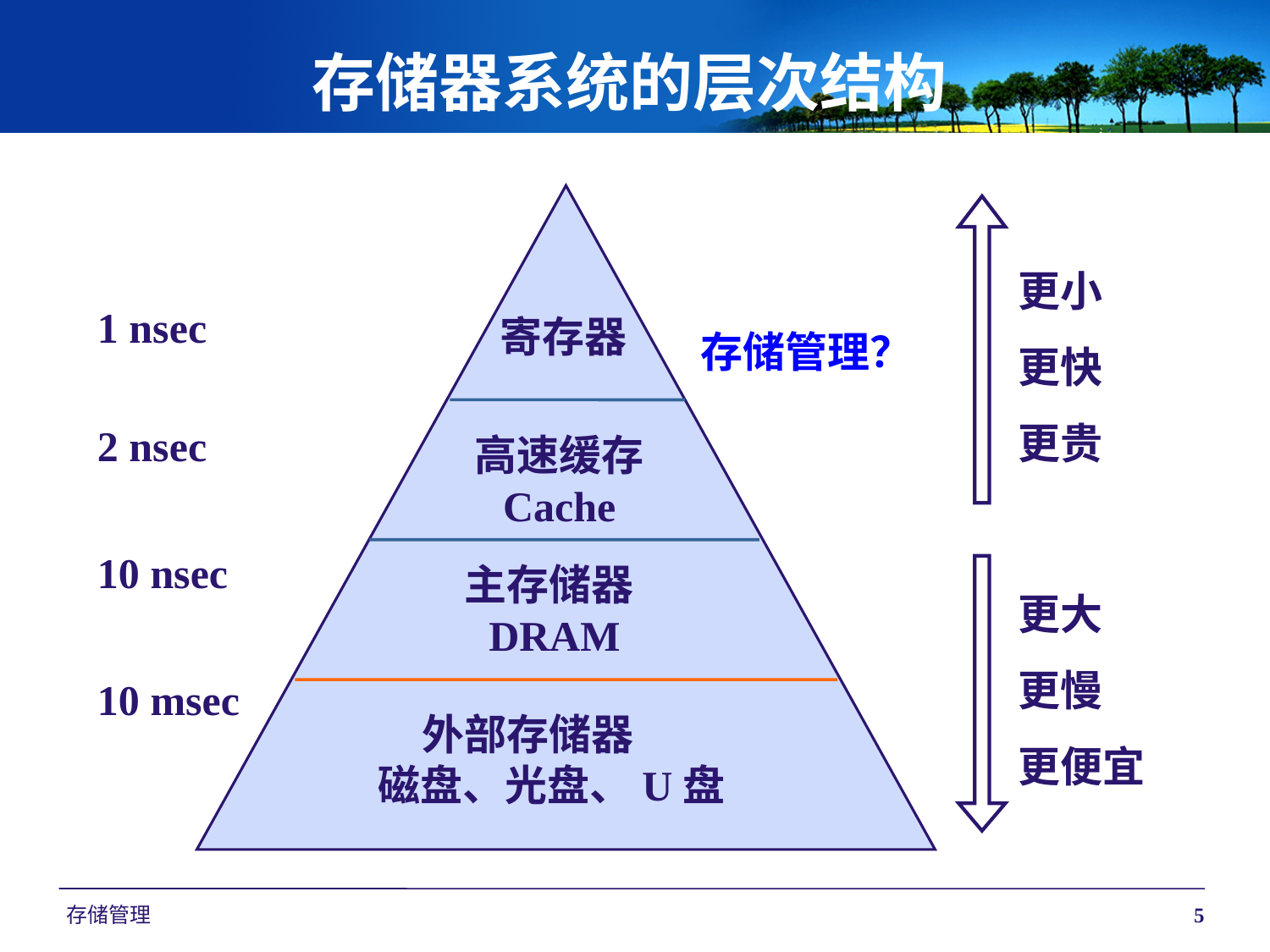

存储器系统的层次结构

更小
更快
更贵
1 nsec
2 nsec
10 nsec
10 msec
寄存器
存储管理？

高速缓存
Cache

更大
更慢
更便宜
主存储器DRAM

外部存储器
磁盘、光盘、U盘
存储管理
5